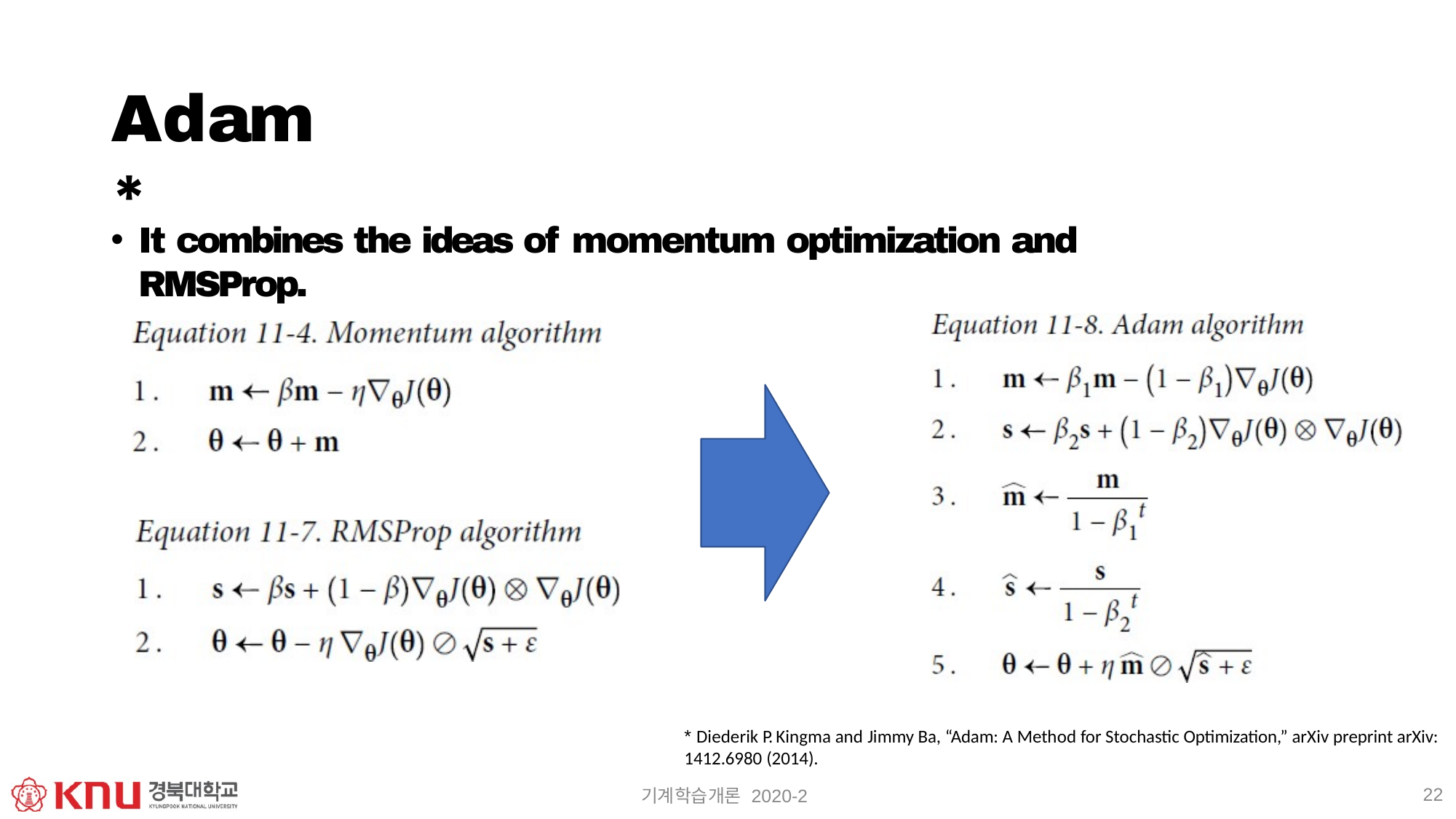

# Adam*
It combines the ideas of momentum optimization and RMSProp.

* Diederik P. Kingma and Jimmy Ba, “Adam: A Method for Stochastic Optimization,” arXiv preprint arXiv:  1412.6980 (2014).
22
기계학습개론 2020-2